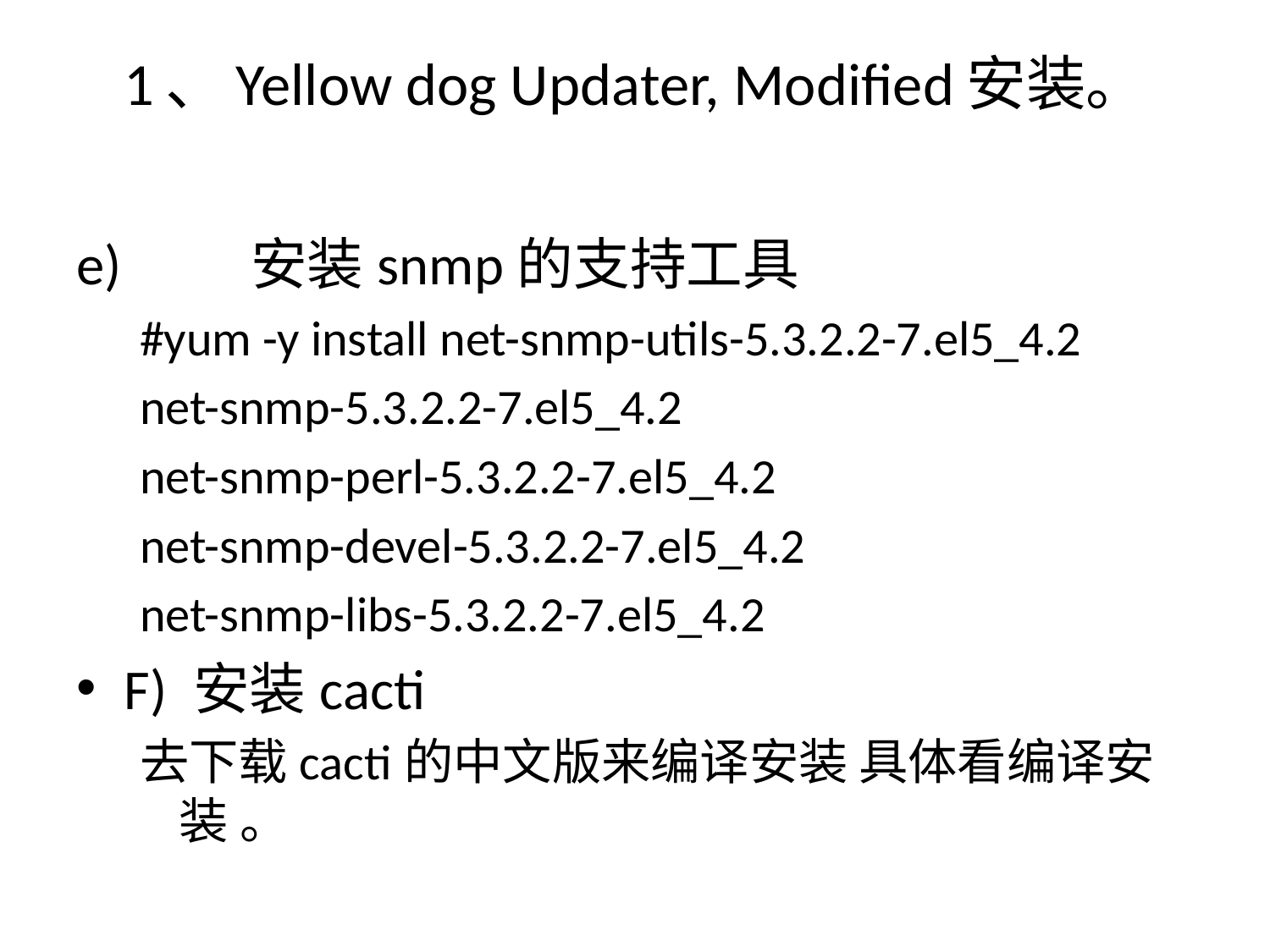

# 1、Yellow dog Updater, Modified安装。
e) 	安装snmp的支持工具
#yum -y install net-snmp-utils-5.3.2.2-7.el5_4.2
net-snmp-5.3.2.2-7.el5_4.2
net-snmp-perl-5.3.2.2-7.el5_4.2
net-snmp-devel-5.3.2.2-7.el5_4.2
net-snmp-libs-5.3.2.2-7.el5_4.2
F) 安装cacti
去下载cacti的中文版来编译安装 具体看编译安装 。